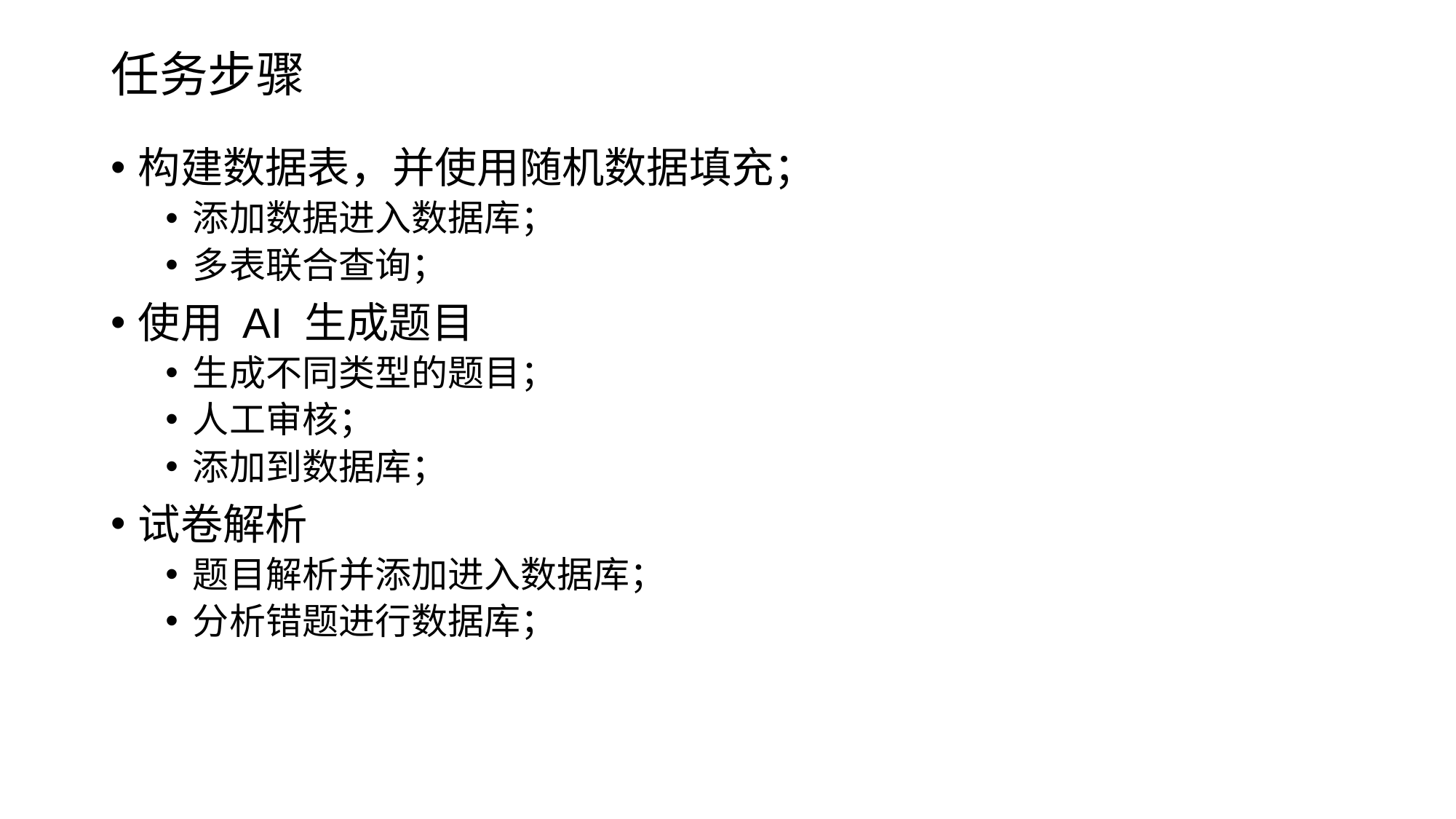

# 任务步骤
构建数据表，并使用随机数据填充；
添加数据进入数据库；
多表联合查询；
使用 AI 生成题目
生成不同类型的题目；
人工审核；
添加到数据库；
试卷解析
题目解析并添加进入数据库；
分析错题进行数据库；